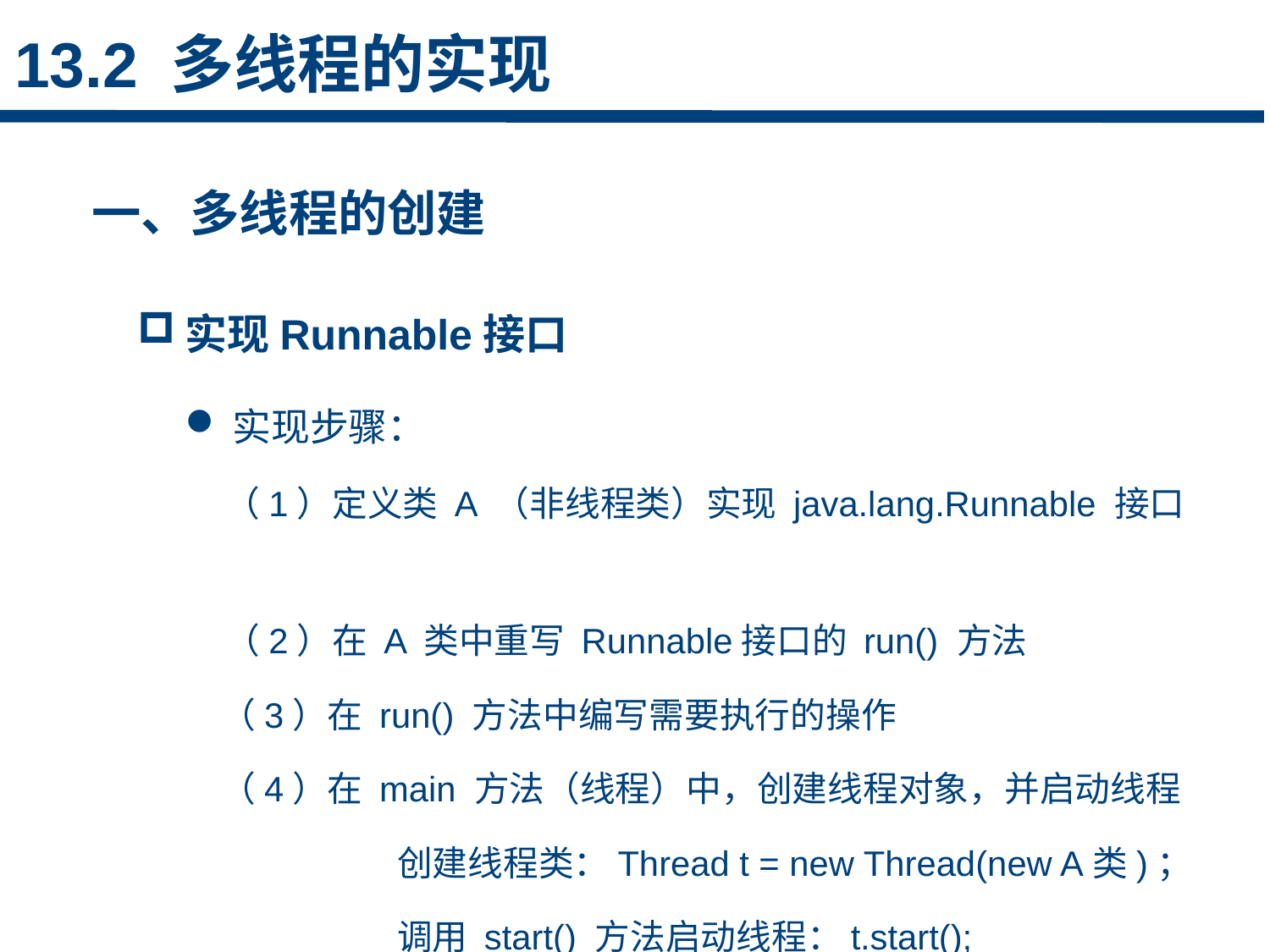

13.2 多线程的实现
一、多线程的创建
点击添加文本
实现Runnable接口
实现步骤：
    （1）定义类 A （非线程类）实现 java.lang.Runnable 接口
    （2）在 A 类中重写 Runnable接口的 run() 方法
　（3）在 run() 方法中编写需要执行的操作
　（4）在 main 方法（线程）中，创建线程对象，并启动线程
　　　　　　创建线程类：Thread t = new Thread(new A类)；
　　　　　　调用 start() 方法启动线程：t.start();
点击添加文本
点击添加文本
点击添加文本